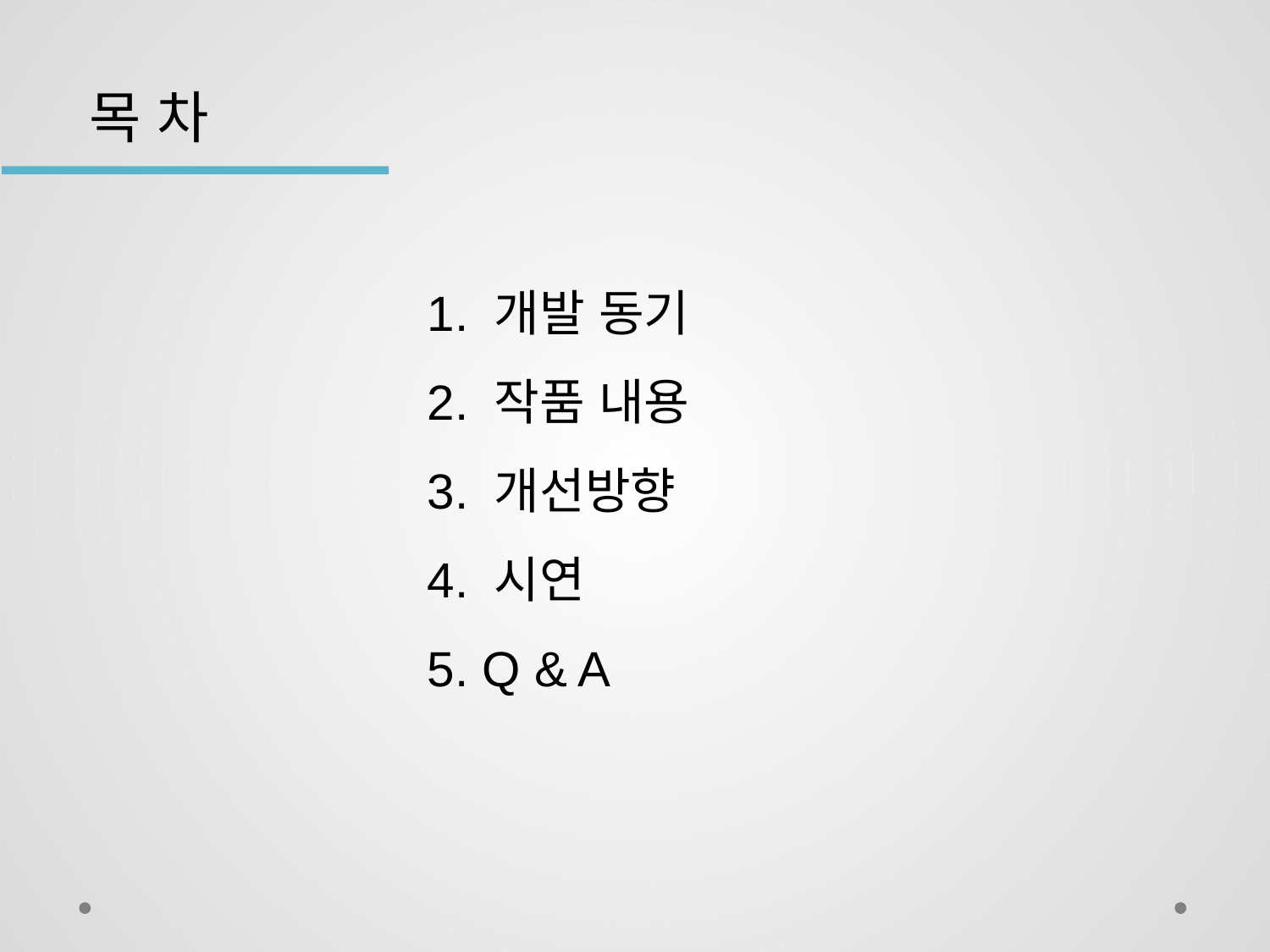

목 차

1. 개발 동기
2. 작품 내용
3. 개선방향
4. 시연
5. Q & A